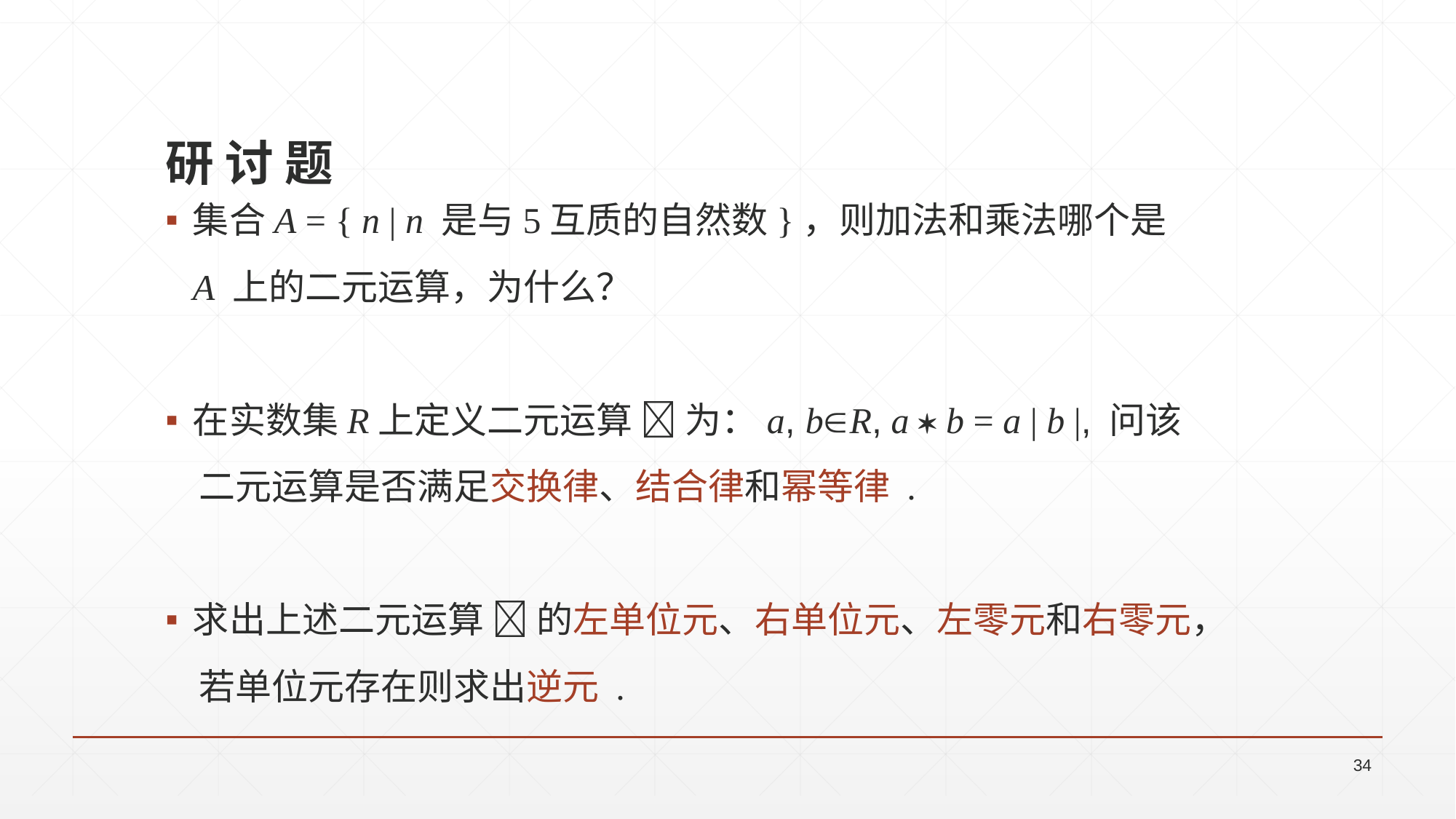

研 讨 题
集合A = { n | n 是与5互质的自然数}，则加法和乘法哪个是
   A 上的二元运算，为什么？

在实数集R上定义二元运算 ∗ 为：a, b∈R, a ∗ b = a | b |, 问该
   二元运算是否满足交换律、结合律和幂等律 .

求出上述二元运算 ∗ 的左单位元、右单位元、左零元和右零元，
   若单位元存在则求出逆元 .
34